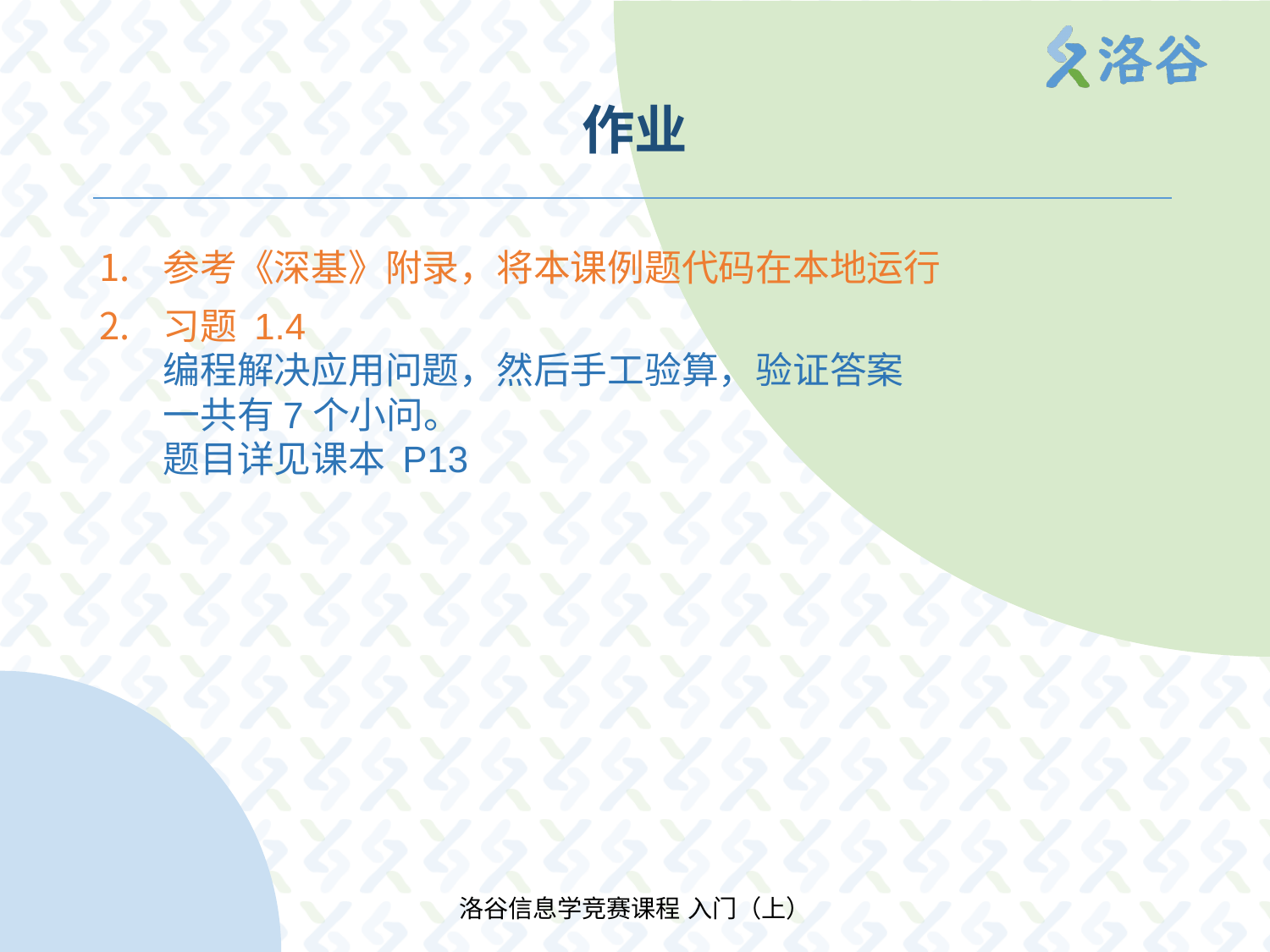

# 作业
参考《深基》附录，将本课例题代码在本地运行
习题 1.4
编程解决应用问题，然后手工验算，验证答案
一共有7个小问。
题目详见课本 P13
洛谷信息学竞赛课程 入门（上）